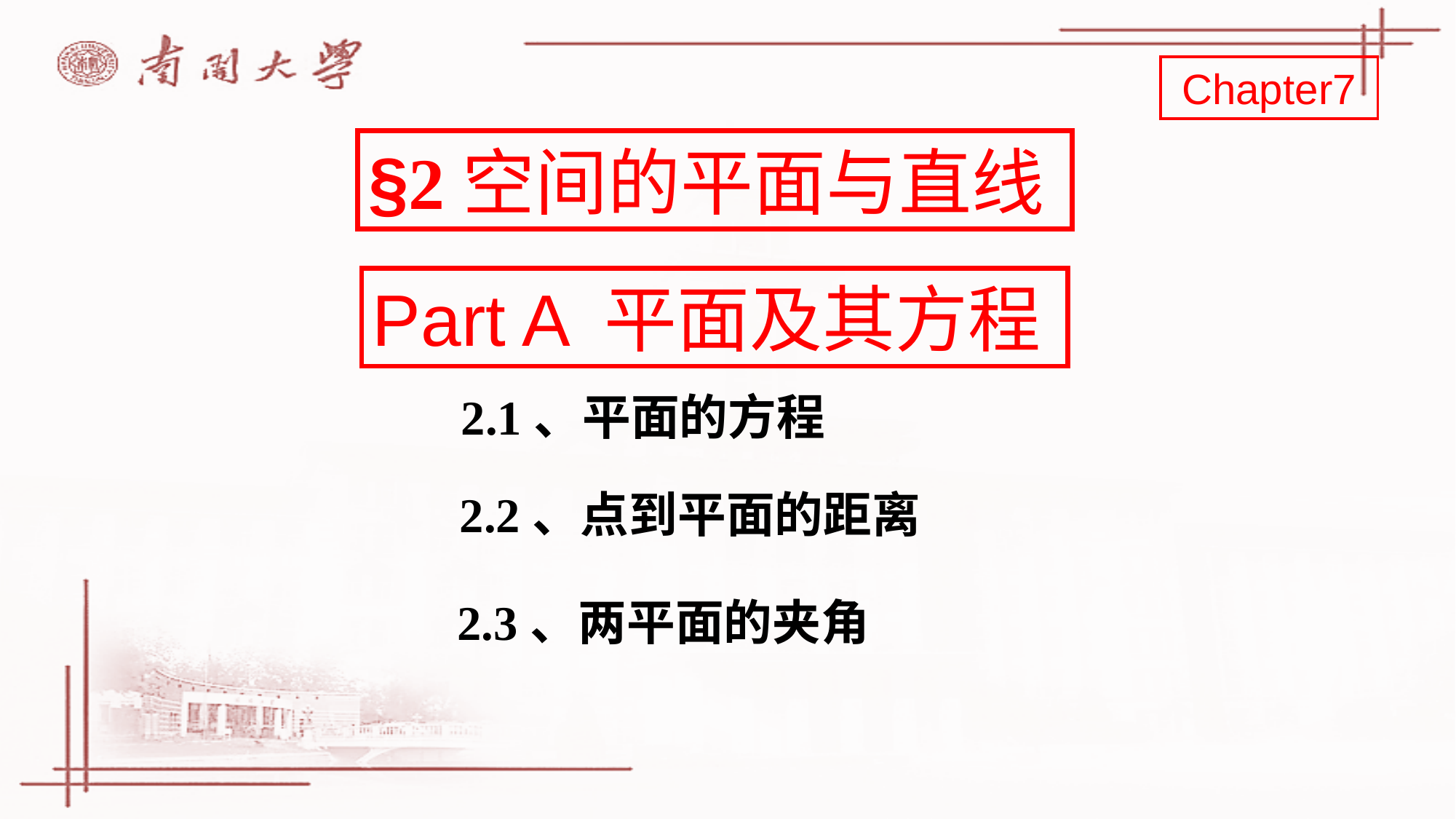

Chapter7
§2空间的平面与直线
Part A 平面及其方程
2.1、平面的方程
2.2、点到平面的距离
2.3、两平面的夹角